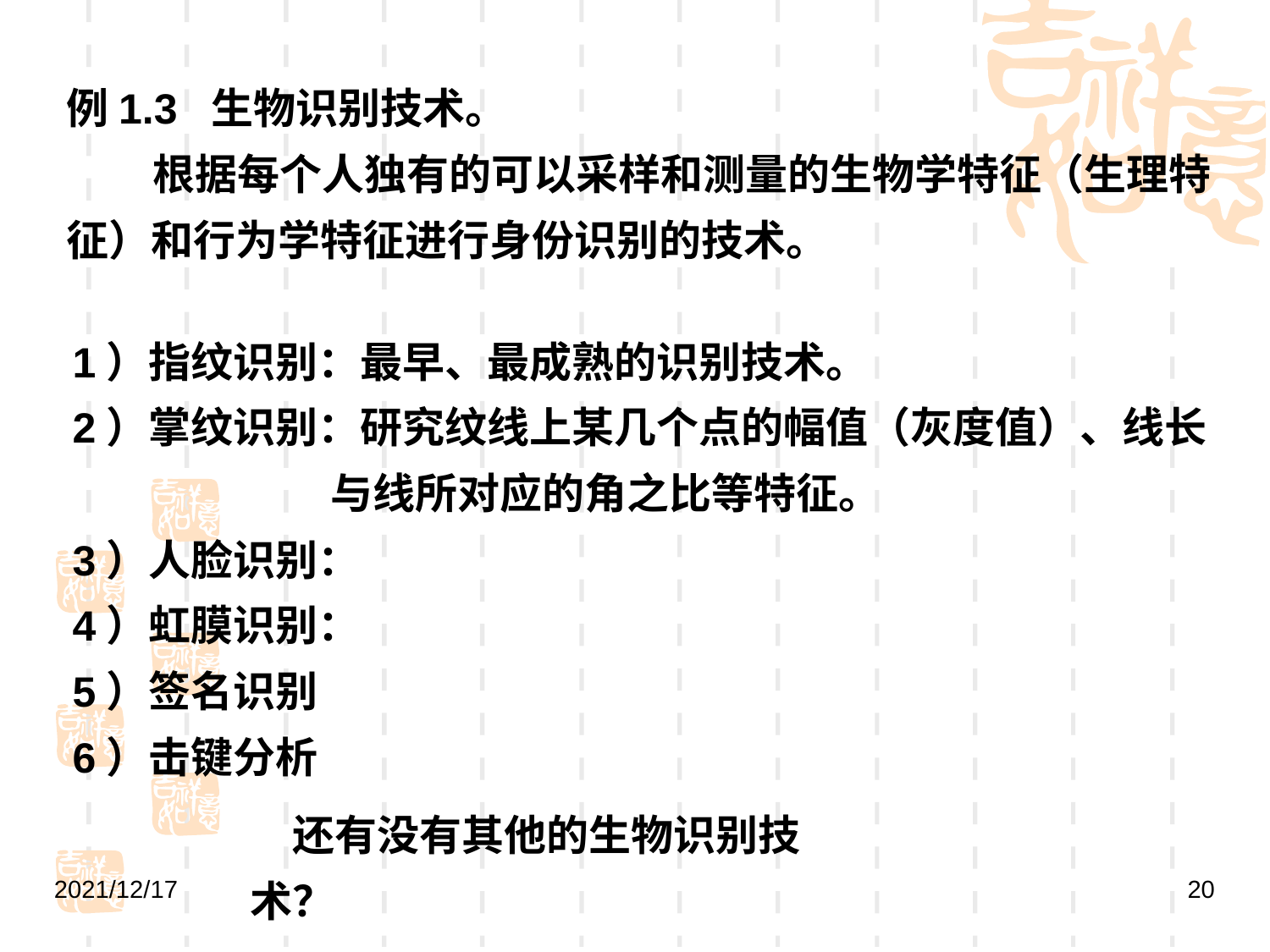

例1.3  生物识别技术。
        根据每个人独有的可以采样和测量的生物学特征（生理特征）和行为学特征进行身份识别的技术。
1）指纹识别：最早、最成熟的识别技术。
2）掌纹识别：研究纹线上某几个点的幅值（灰度值）、线长
                          与线所对应的角之比等特征。
3）人脸识别：
4）虹膜识别：
5）签名识别
6）击键分析
还有没有其他的生物识别技术？
2021/12/17
20